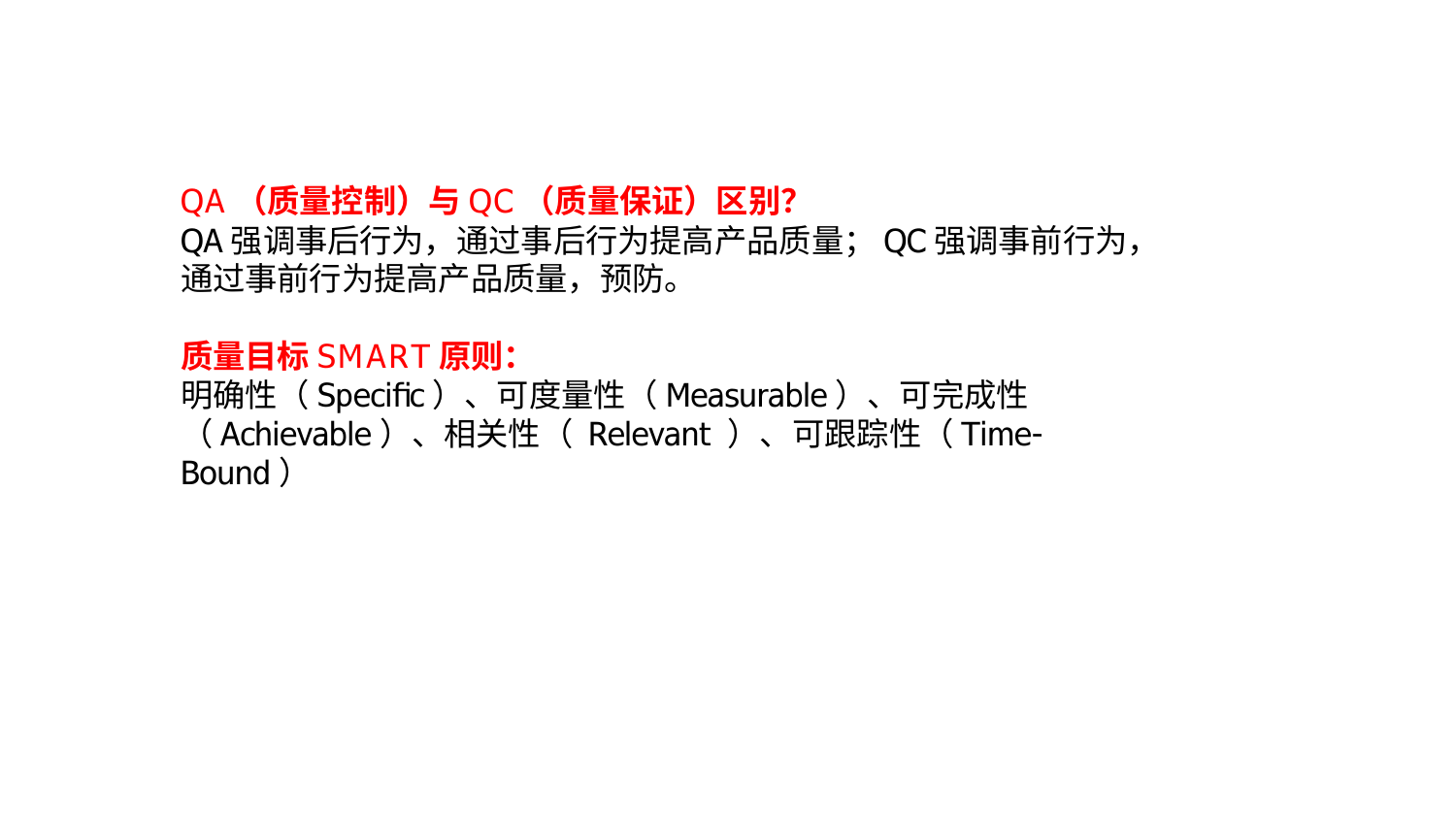

QA（质量控制）与QC（质量保证）区别？
QA强调事后行为，通过事后行为提高产品质量；QC强调事前行为，通过事前行为提高产品质量，预防。

质量目标SMART原则：
明确性（Specific）、可度量性（Measurable）、可完成性（Achievable）、相关性（ Relevant ）、可跟踪性（Time-Bound）